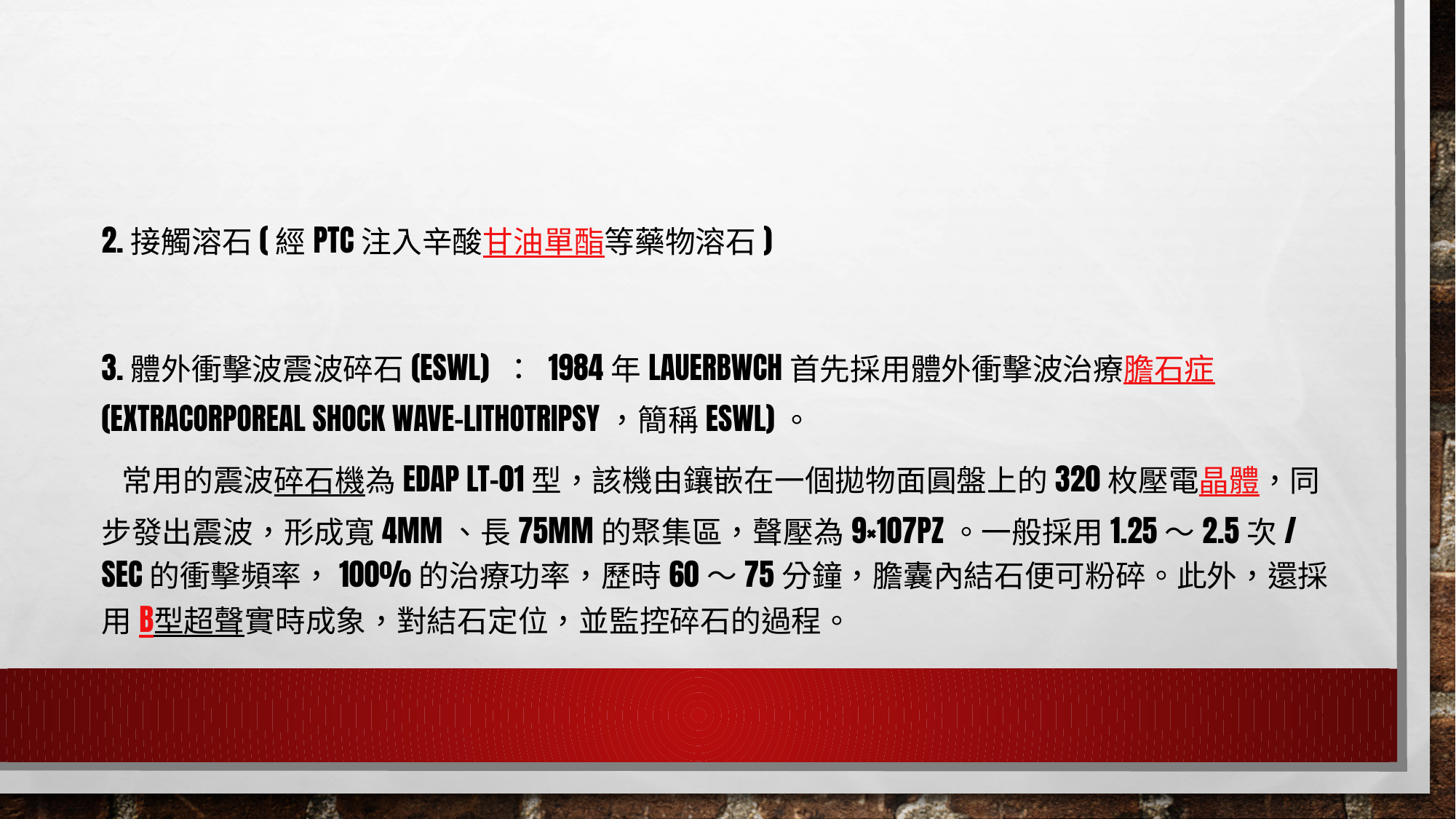

2.接觸溶石(經PTC注入辛酸甘油單酯等藥物溶石)

3.體外衝擊波震波碎石(ESWL) ： 1984年Lauerbwch首先採用體外衝擊波治療膽石症(extracorporeal shock wave-lithotripsy，簡稱ESWL)。
  常用的震波碎石機為EDAP LT-01型，該機由鑲嵌在一個拋物面圓盤上的320枚壓電晶體，同步發出震波，形成寬4mm、長75mm的聚集區，聲壓為9×107PZ。一般採用1.25～2.5次/sec的衝擊頻率，100%的治療功率，歷時60～75分鐘，膽囊內結石便可粉碎。此外，還採用B型超聲實時成象，對結石定位，並監控碎石的過程。